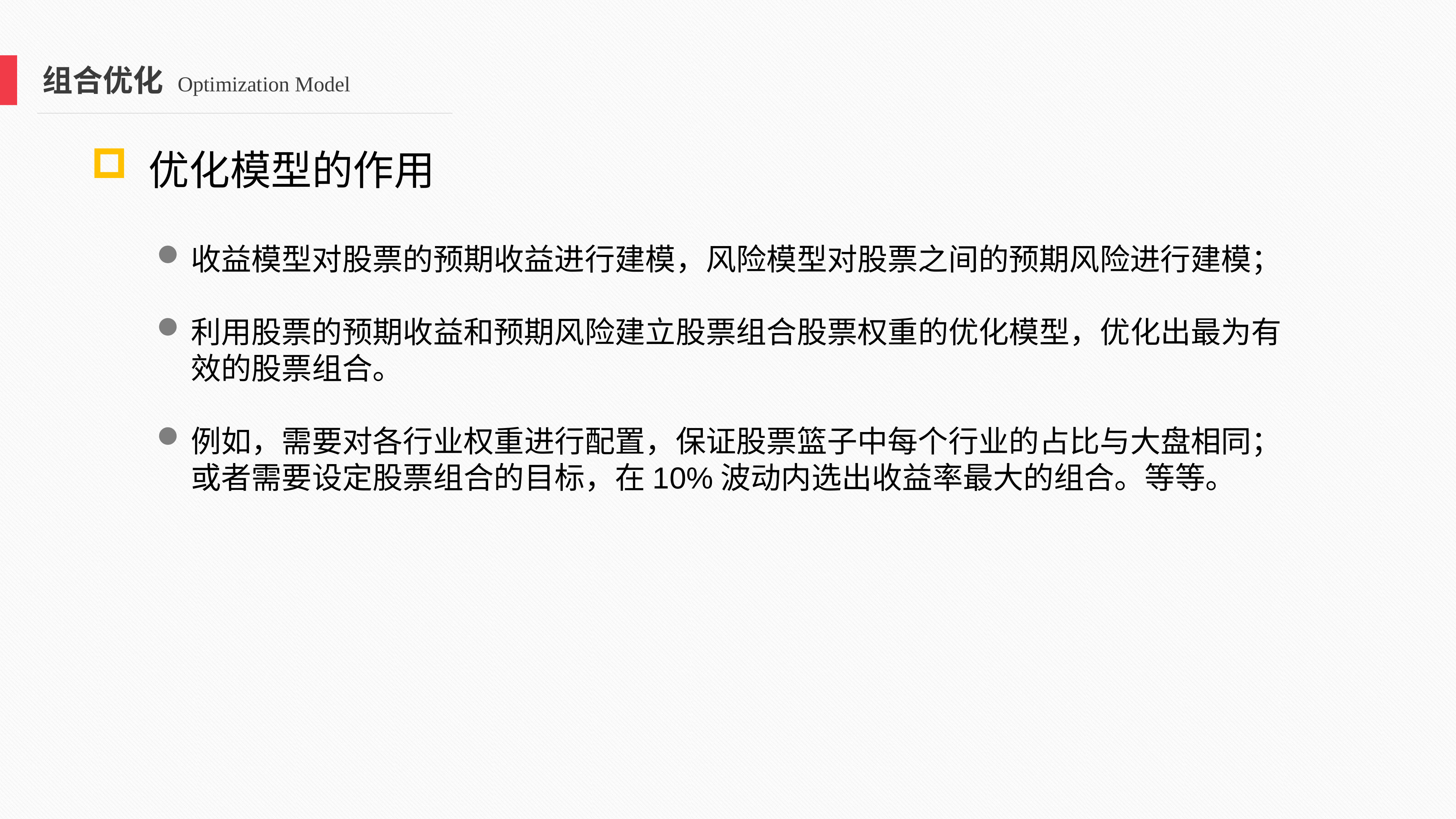

组合优化 Optimization Model
 优化模型的作用
收益模型对股票的预期收益进行建模，风险模型对股票之间的预期风险进行建模；

利用股票的预期收益和预期风险建立股票组合股票权重的优化模型，优化出最为有效的股票组合。

例如，需要对各行业权重进行配置，保证股票篮子中每个行业的占比与大盘相同；或者需要设定股票组合的目标，在10%波动内选出收益率最大的组合。等等。